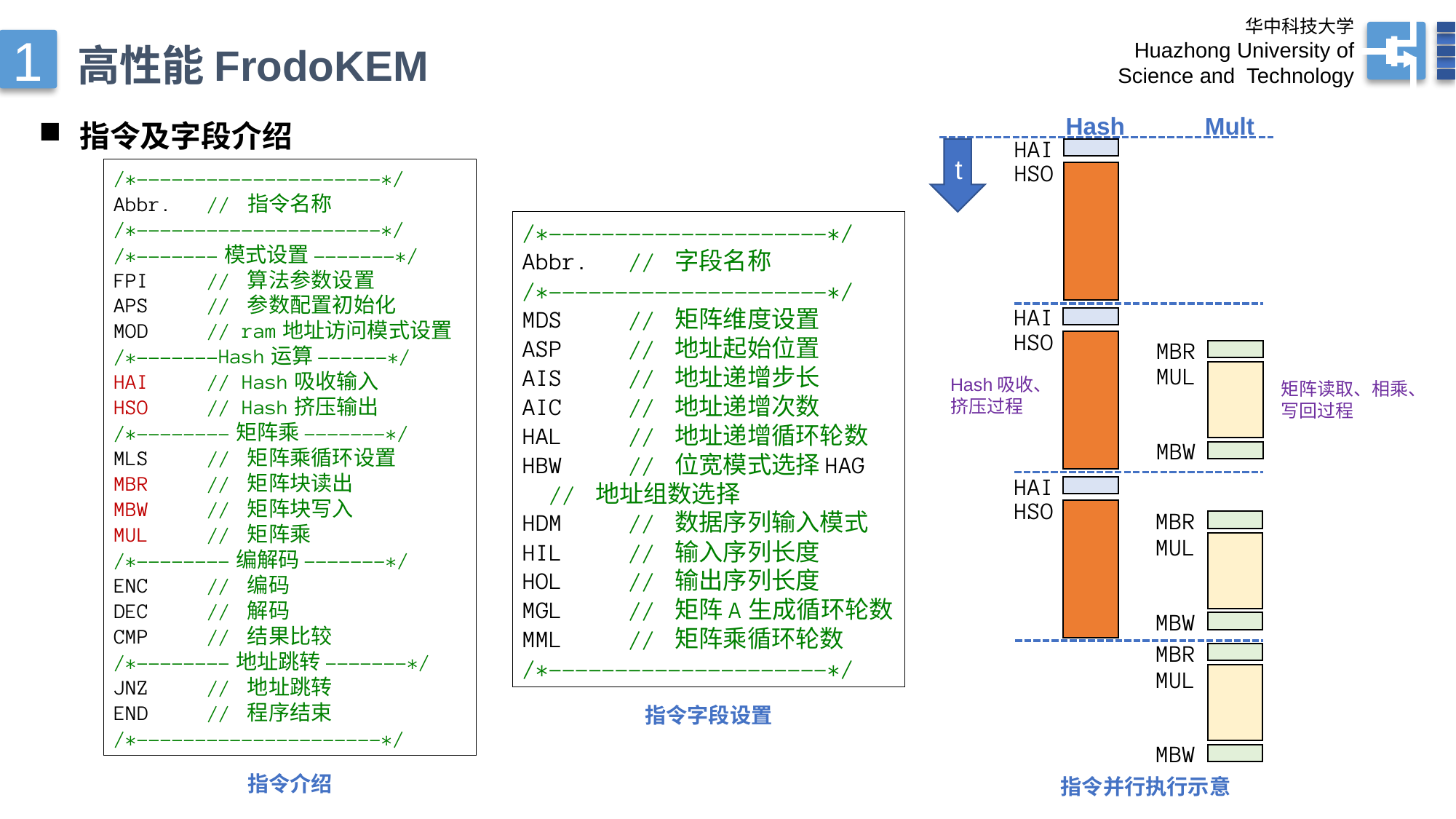

华中科技大学
Huazhong University of
 Science and  Technology

1
高性能FrodoKEM
指令及字段介绍
Hash
Mult
HAI
t

HSO
/*---------------------*/
Abbr.   // 指令名称
/*---------------------*/
/*-------模式设置-------*/
FPI     // 算法参数设置
APS     // 参数配置初始化
MOD     // ram地址访问模式设置/*-------Hash运算------*/
HAI     // Hash吸收输入
HSO     // Hash挤压输出
/*--------矩阵乘-------*/
MLS     // 矩阵乘循环设置
MBR     // 矩阵块读出
MBW     // 矩阵块写入
MUL     // 矩阵乘
/*--------编解码-------*/
ENC     // 编码
DEC     // 解码
CMP     // 结果比较
/*--------地址跳转-------*/
JNZ     // 地址跳转
END     // 程序结束
/*---------------------*/

/*---------------------*/
Abbr.   // 字段名称
/*---------------------*/
MDS     // 矩阵维度设置
ASP     // 地址起始位置
AIS     // 地址递增步长
AIC     // 地址递增次数
HAL     // 地址递增循环轮数
HBW     // 位宽模式选择HAG     // 地址组数选择
HDM     // 数据序列输入模式
HIL     // 输入序列长度
HOL     // 输出序列长度
MGL     // 矩阵A生成循环轮数
MML     // 矩阵乘循环轮数
/*---------------------*/
HAI

HSO
MBR

MUL

Hash吸收、挤压过程
矩阵读取、相乘、写回过程
MBW

HAI

HSO

MBR

MUL

MBW

MBR

MUL

指令字段设置
MBW

指令介绍
指令并行执行示意